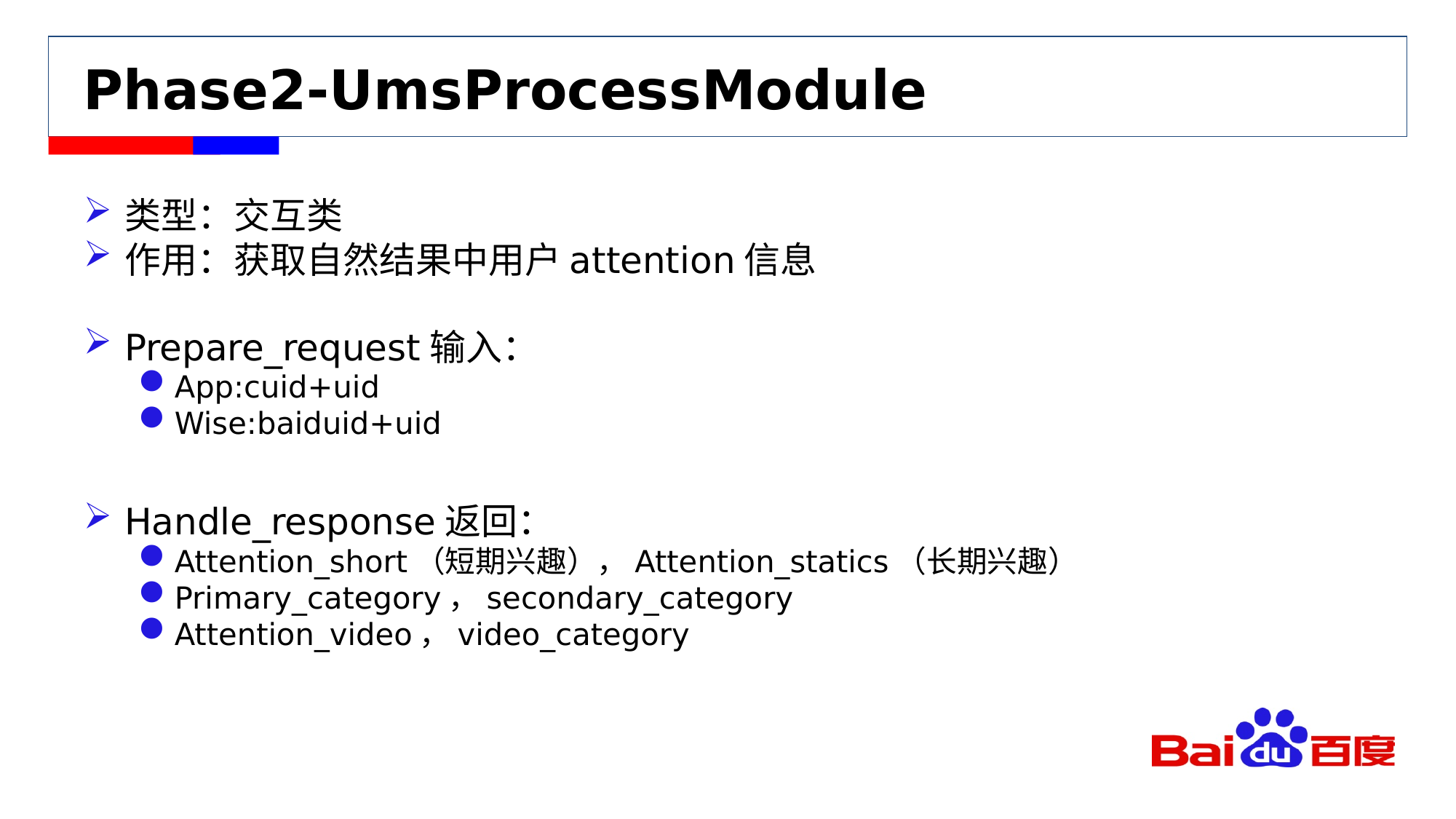

# Phase2-UmsProcessModule
类型：交互类
作用：获取自然结果中用户attention信息

Prepare_request输入：
App:cuid+uid
Wise:baiduid+uid

Handle_response返回：
Attention_short（短期兴趣），Attention_statics（长期兴趣）
Primary_category，secondary_category
Attention_video，video_category